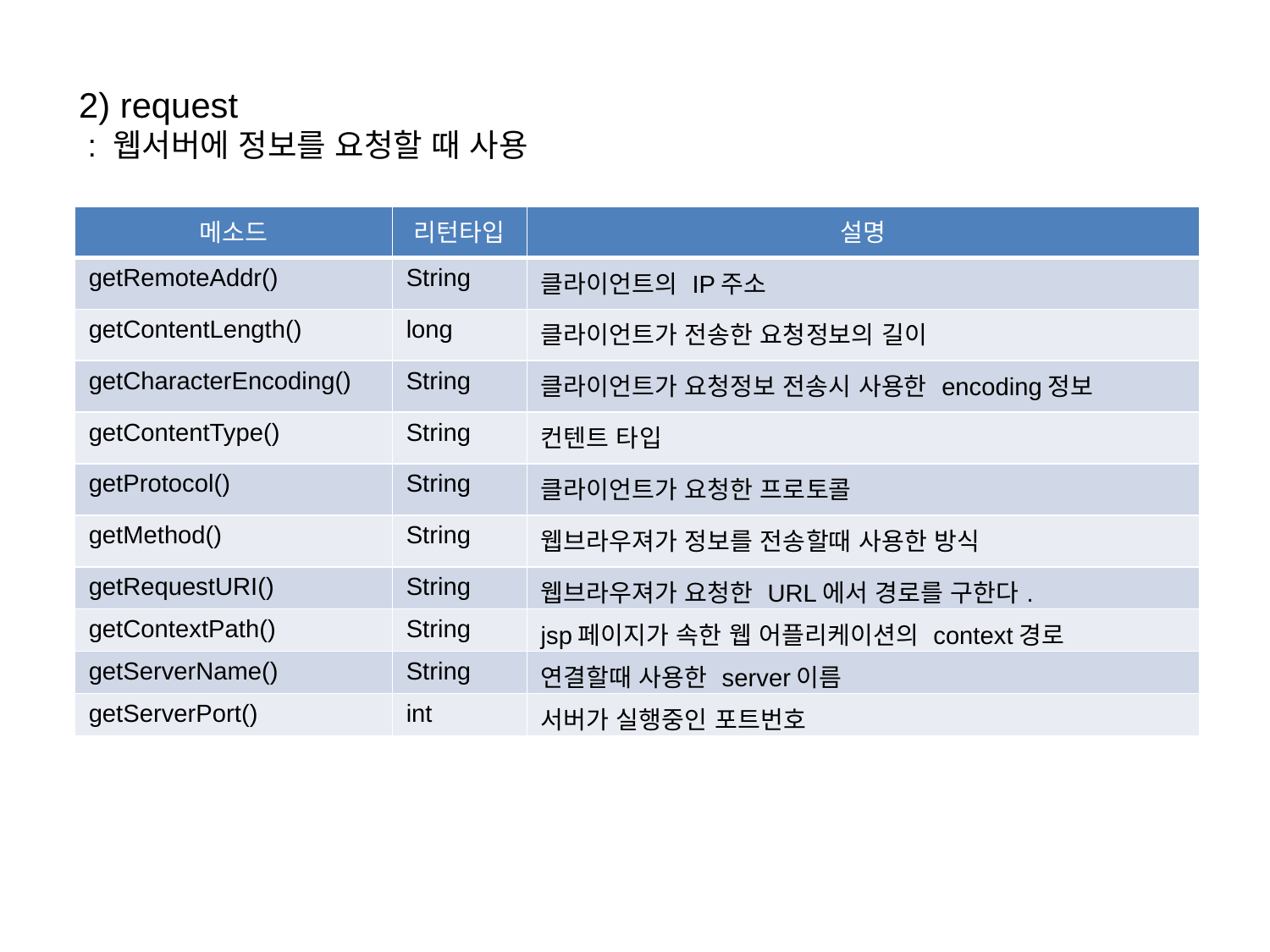

2) request
 : 웹서버에 정보를 요청할 때 사용
| 메소드 | 리턴타입 | 설명 |
| --- | --- | --- |
| getRemoteAddr() | String | 클라이언트의 IP주소 |
| getContentLength() | long | 클라이언트가 전송한 요청정보의 길이 |
| getCharacterEncoding() | String | 클라이언트가 요청정보 전송시 사용한 encoding정보 |
| getContentType() | String | 컨텐트 타입 |
| getProtocol() | String | 클라이언트가 요청한 프로토콜 |
| getMethod() | String | 웹브라우져가 정보를 전송할때 사용한 방식 |
| getRequestURI() | String | 웹브라우져가 요청한 URL에서 경로를 구한다. |
| getContextPath() | String | jsp페이지가 속한 웹 어플리케이션의 context경로 |
| getServerName() | String | 연결할때 사용한 server이름 |
| getServerPort() | int | 서버가 실행중인 포트번호 |